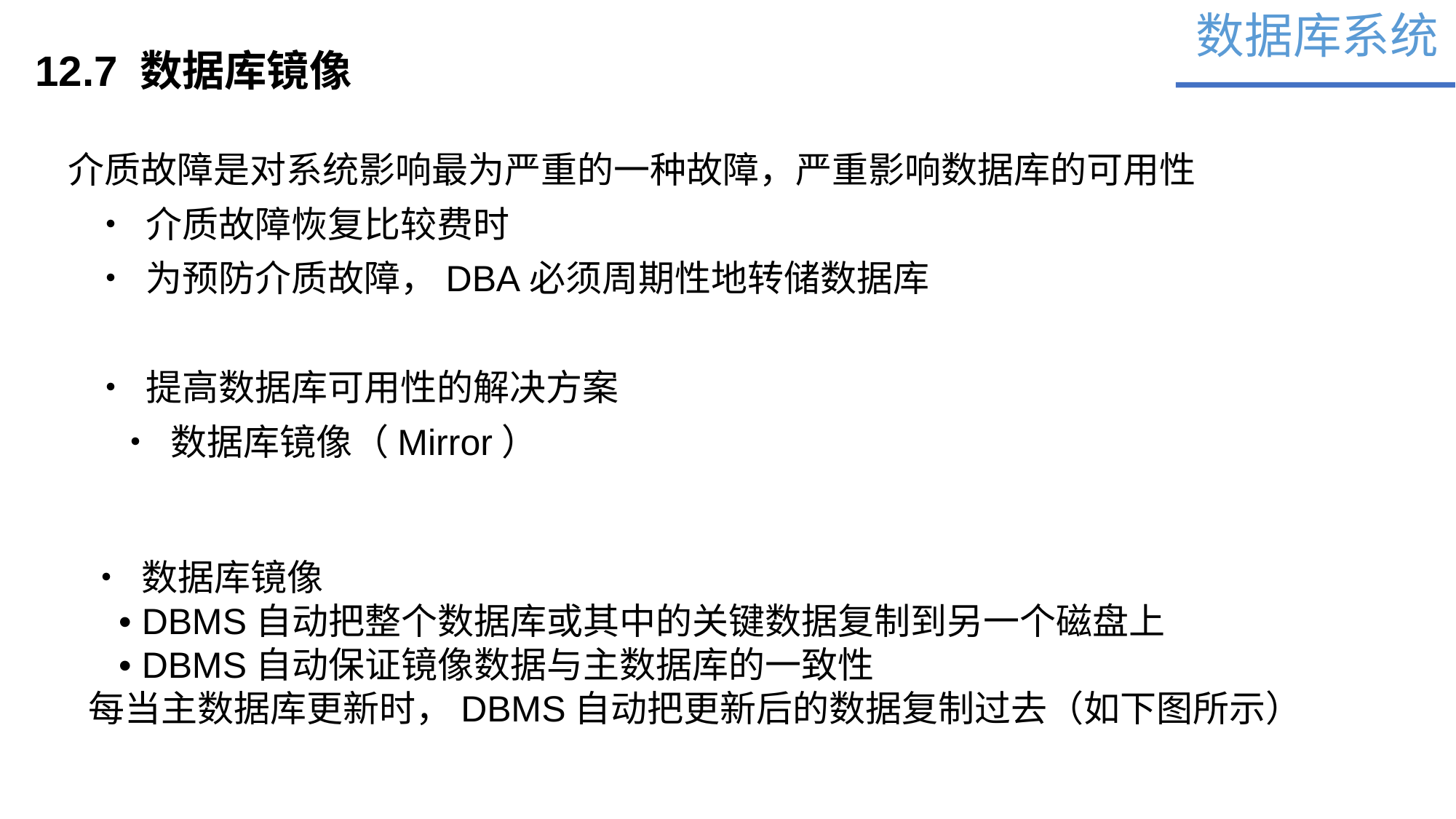

数据库系统
12.7 数据库镜像

介质故障是对系统影响最为严重的一种故障，严重影响数据库的可用性
   • 介质故障恢复比较费时
   • 为预防介质故障，DBA必须周期性地转储数据库

   • 提高数据库可用性的解决方案
      • 数据库镜像（Mirror）
• 数据库镜像
   • DBMS自动把整个数据库或其中的关键数据复制到另一个磁盘上
   • DBMS自动保证镜像数据与主数据库的一致性
每当主数据库更新时，DBMS自动把更新后的数据复制过去（如下图所示）